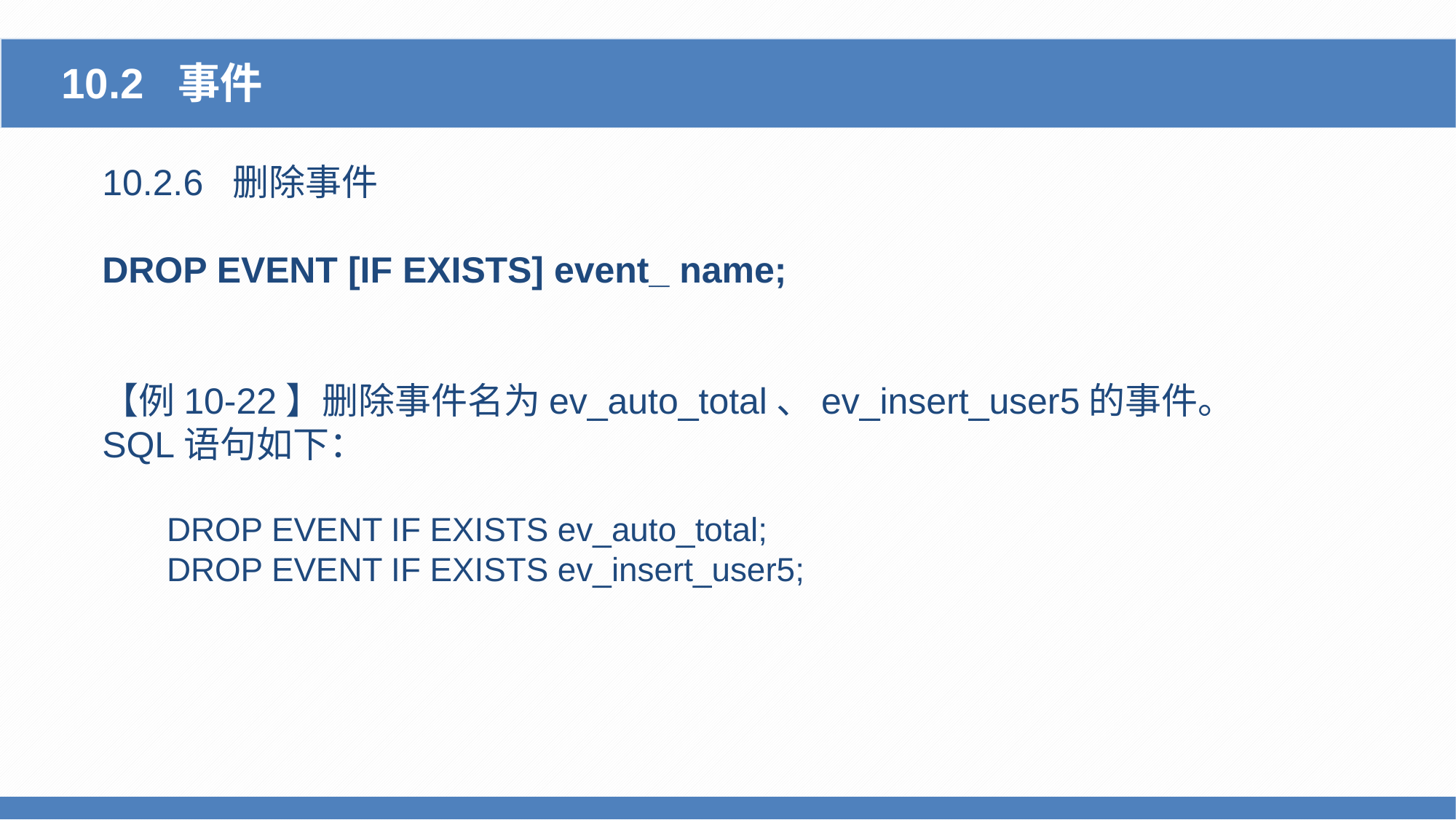

10.2  事件
10.2.6  删除事件

DROP EVENT [IF EXISTS] event_ name;

【例10-22】删除事件名为ev_auto_total、ev_insert_user5的事件。
SQL语句如下：

DROP EVENT IF EXISTS ev_auto_total;
DROP EVENT IF EXISTS ev_insert_user5;